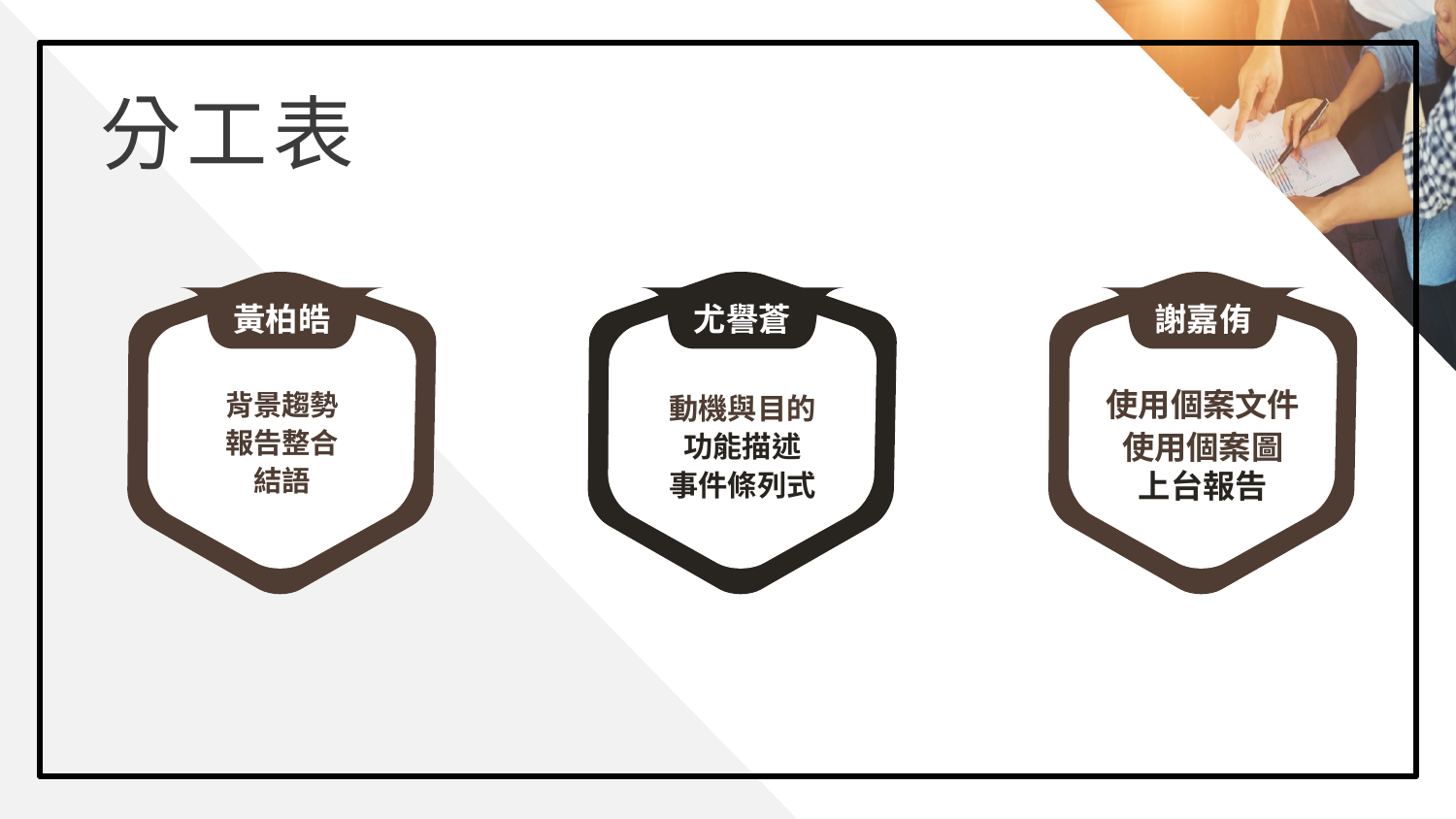

分工表

黃柏皓

背景趨勢
報告整合
結語

尤譽蒼

動機與目的
功能描述
事件條列式

謝嘉侑

使用個案文件
使用個案圖
上台報告